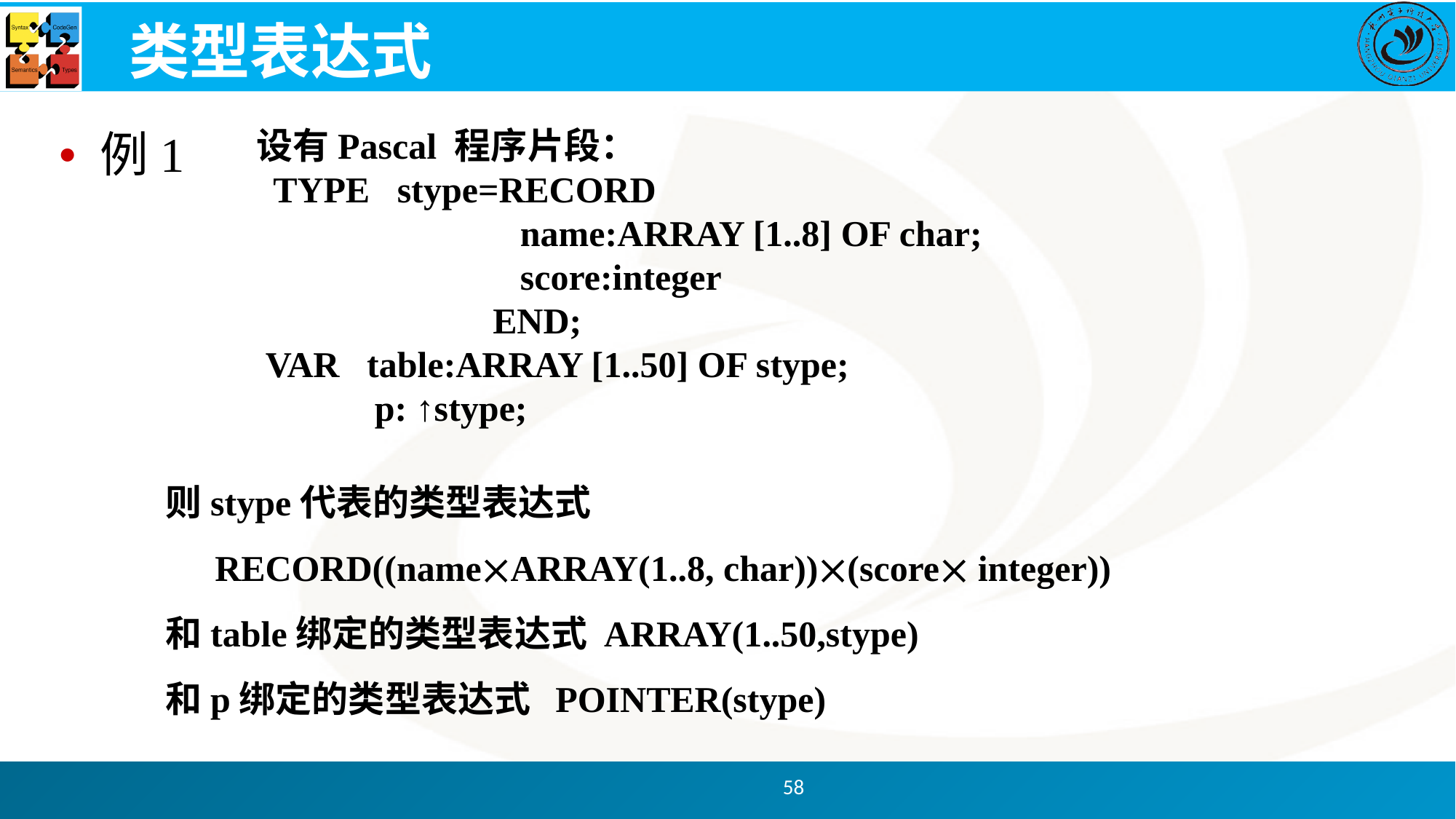

# 类型表达式
设有Pascal 程序片段：
 TYPE   stype=RECORD
                             name:ARRAY [1..8] OF char;
                             score:integer
                          END;
 VAR   table:ARRAY [1..50] OF stype;
             p: ↑stype;
例1
则stype代表的类型表达式
     RECORD((name×ARRAY(1..8, char))×(score× integer))
和table绑定的类型表达式 ARRAY(1..50,stype)
和p绑定的类型表达式  POINTER(stype)
58